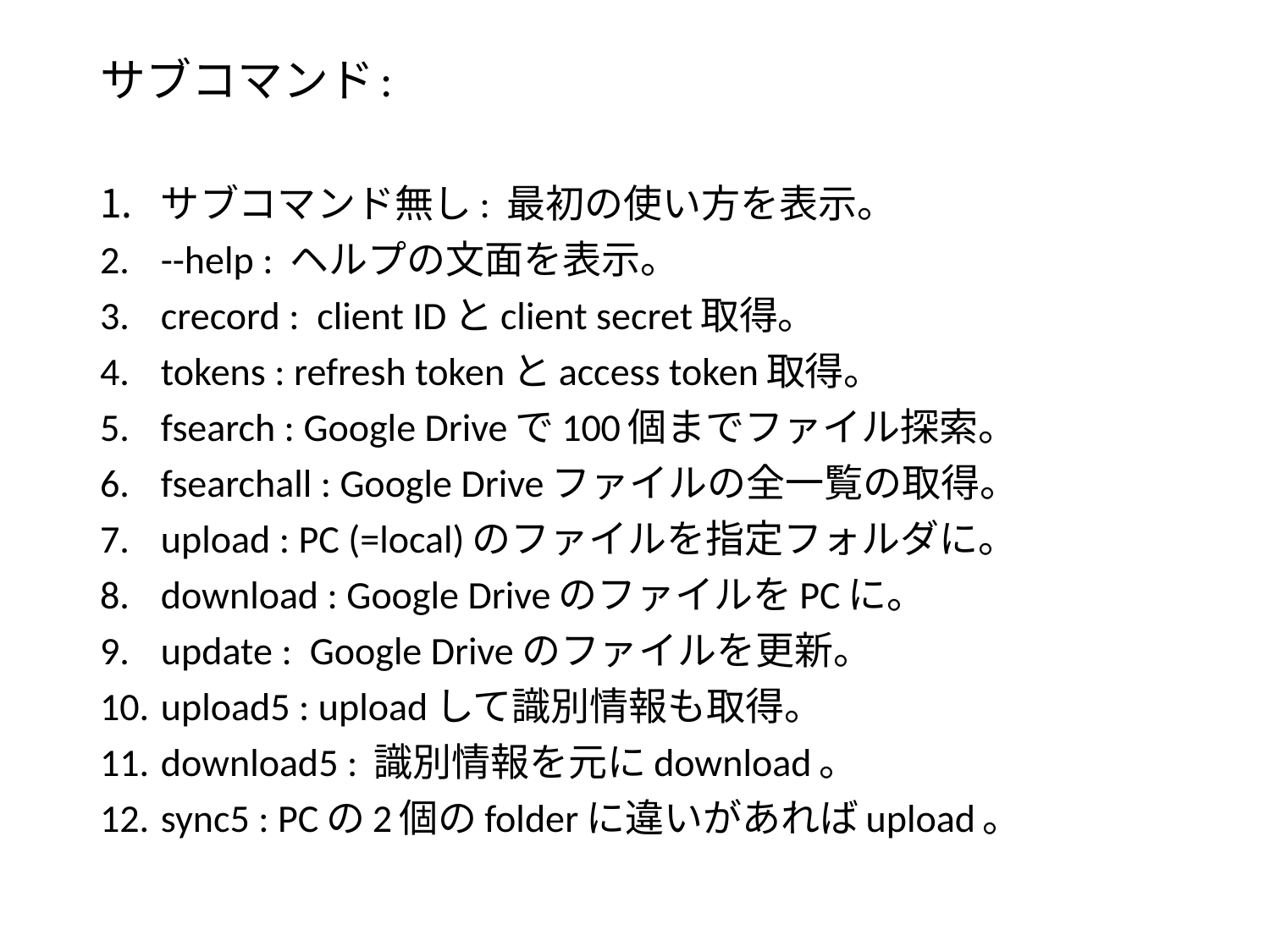

# サブコマンド:
サブコマンド無し: 最初の使い方を表示。
--help : ヘルプの文面を表示。
crecord :  client IDとclient secret取得。
tokens : refresh tokenとaccess token取得。
fsearch : Google Driveで100個までファイル探索。
fsearchall : Google Driveファイルの全一覧の取得。
upload : PC (=local)のファイルを指定フォルダに。
download : Google DriveのファイルをPCに。
update :  Google Driveのファイルを更新。
upload5 : uploadして識別情報も取得。
download5 : 識別情報を元にdownload。
sync5 : PCの2個のfolderに違いがあればupload。